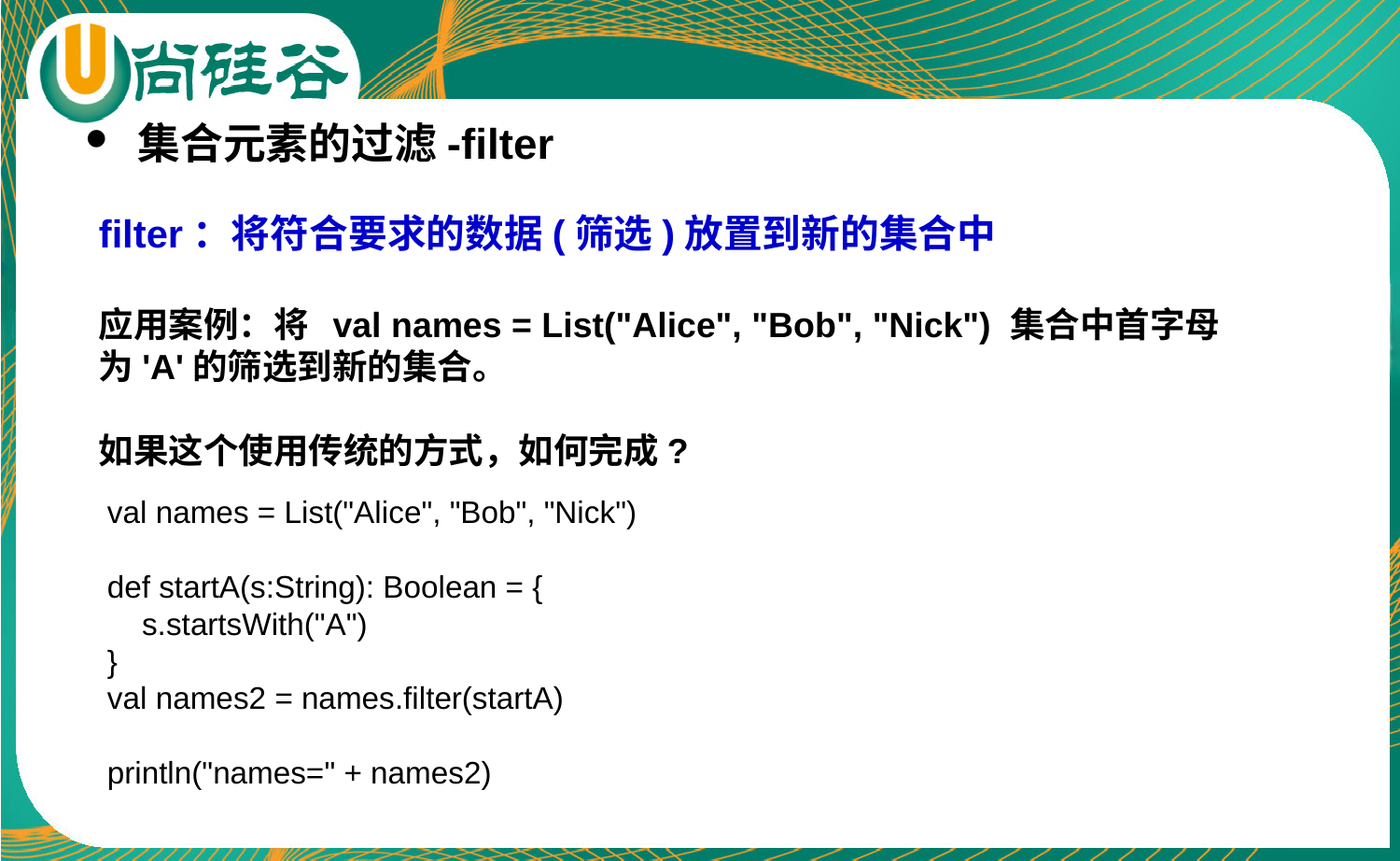

集合元素的过滤-filter

filter：将符合要求的数据(筛选)放置到新的集合中

应用案例：将  val names = List("Alice", "Bob", "Nick") 集合中首字母为'A'的筛选到新的集合。

如果这个使用传统的方式，如何完成?
val names = List("Alice", "Bob", "Nick")

def startA(s:String): Boolean = {
    s.startsWith("A")
}
val names2 = names.filter(startA)

println("names=" + names2)